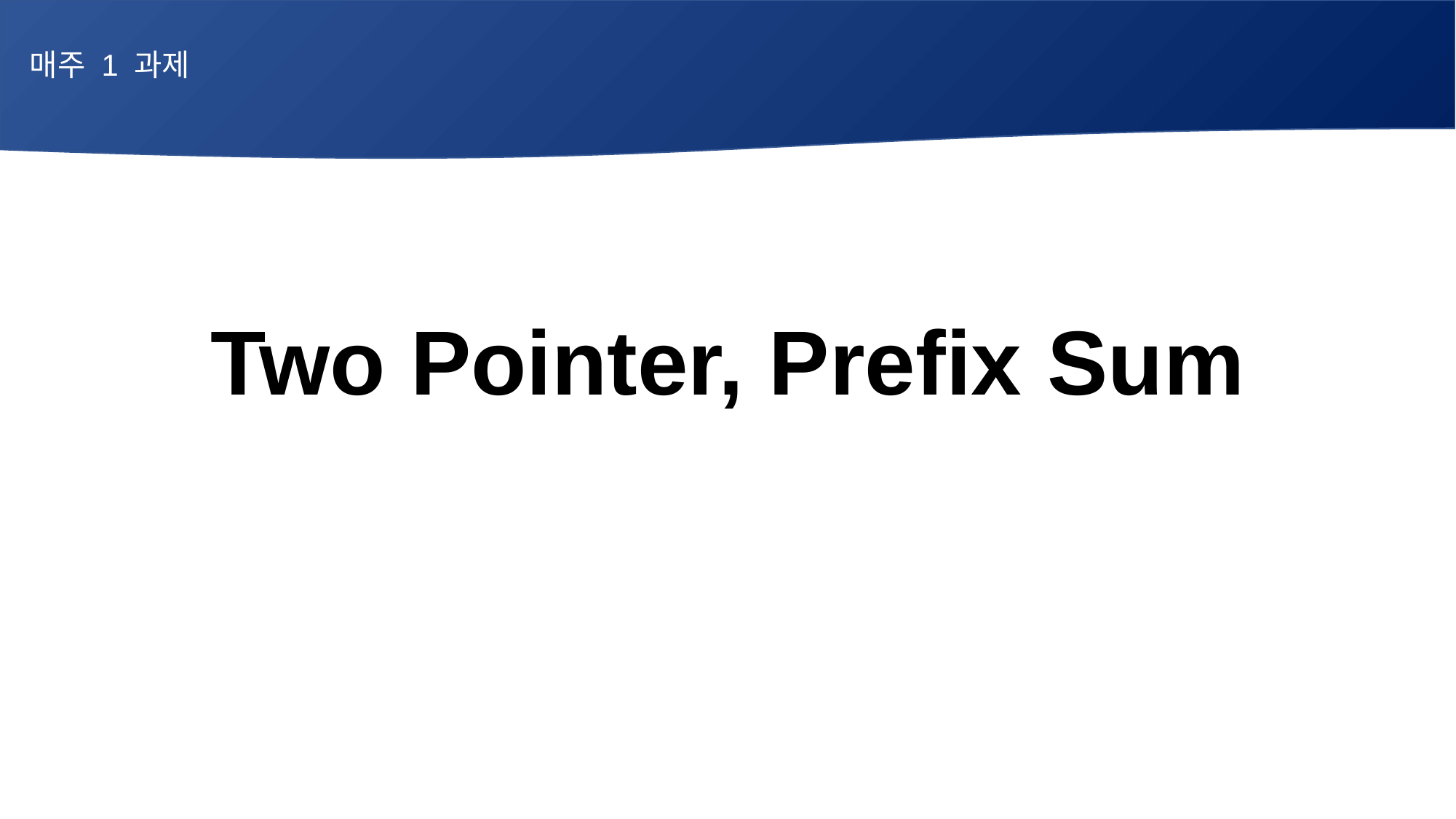

매주 1 과제
Two Pointer, Prefix Sum